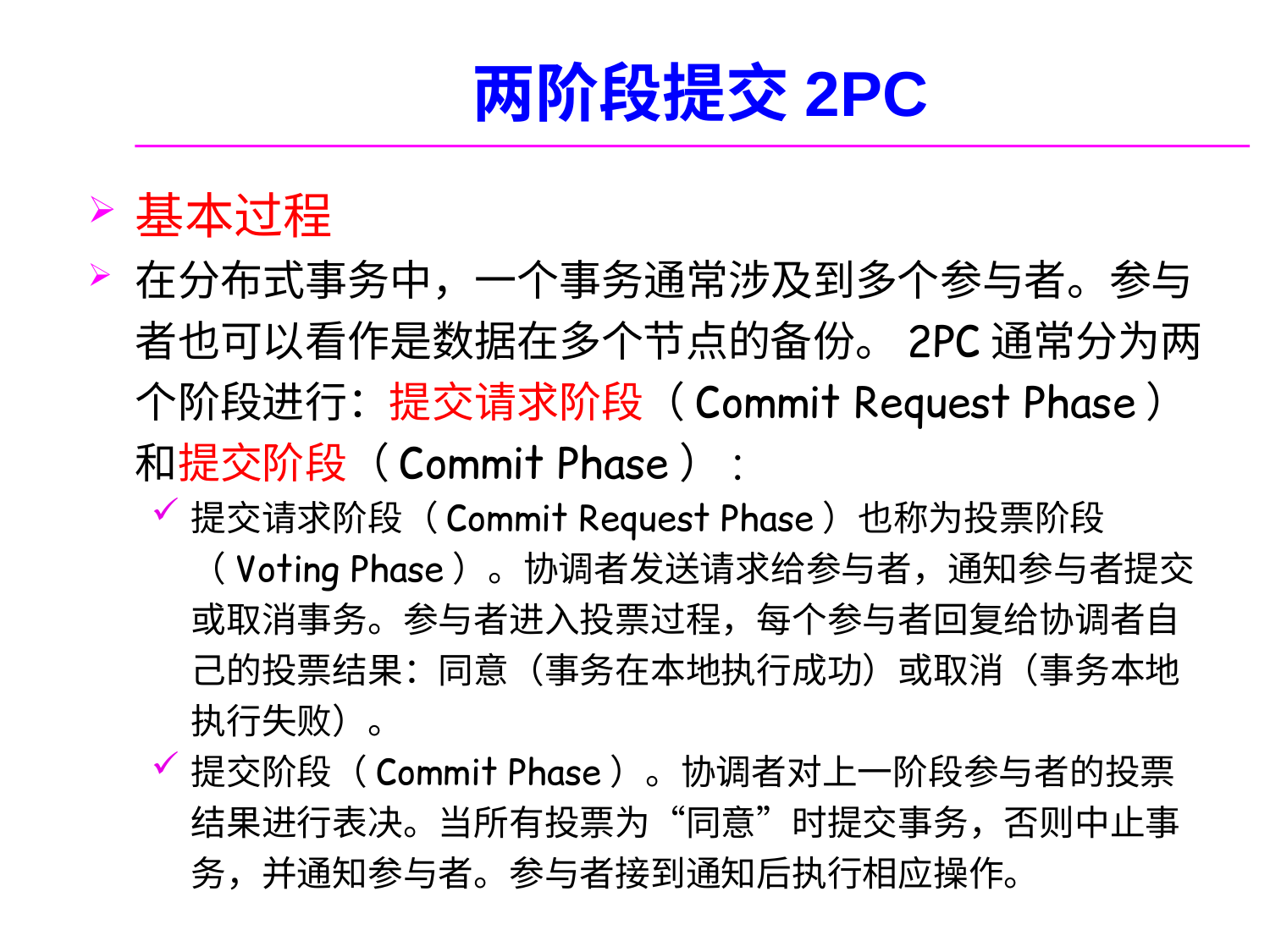

# 两阶段提交2PC
基本过程
在分布式事务中，一个事务通常涉及到多个参与者。参与者也可以看作是数据在多个节点的备份。2PC通常分为两个阶段进行：提交请求阶段（Commit Request Phase）和提交阶段（Commit Phase）:
提交请求阶段（Commit Request Phase）也称为投票阶段（Voting Phase）。协调者发送请求给参与者，通知参与者提交或取消事务。参与者进入投票过程，每个参与者回复给协调者自己的投票结果：同意（事务在本地执行成功）或取消（事务本地执行失败）。
提交阶段（Commit Phase）。协调者对上一阶段参与者的投票结果进行表决。当所有投票为“同意”时提交事务，否则中止事务，并通知参与者。参与者接到通知后执行相应操作。

20